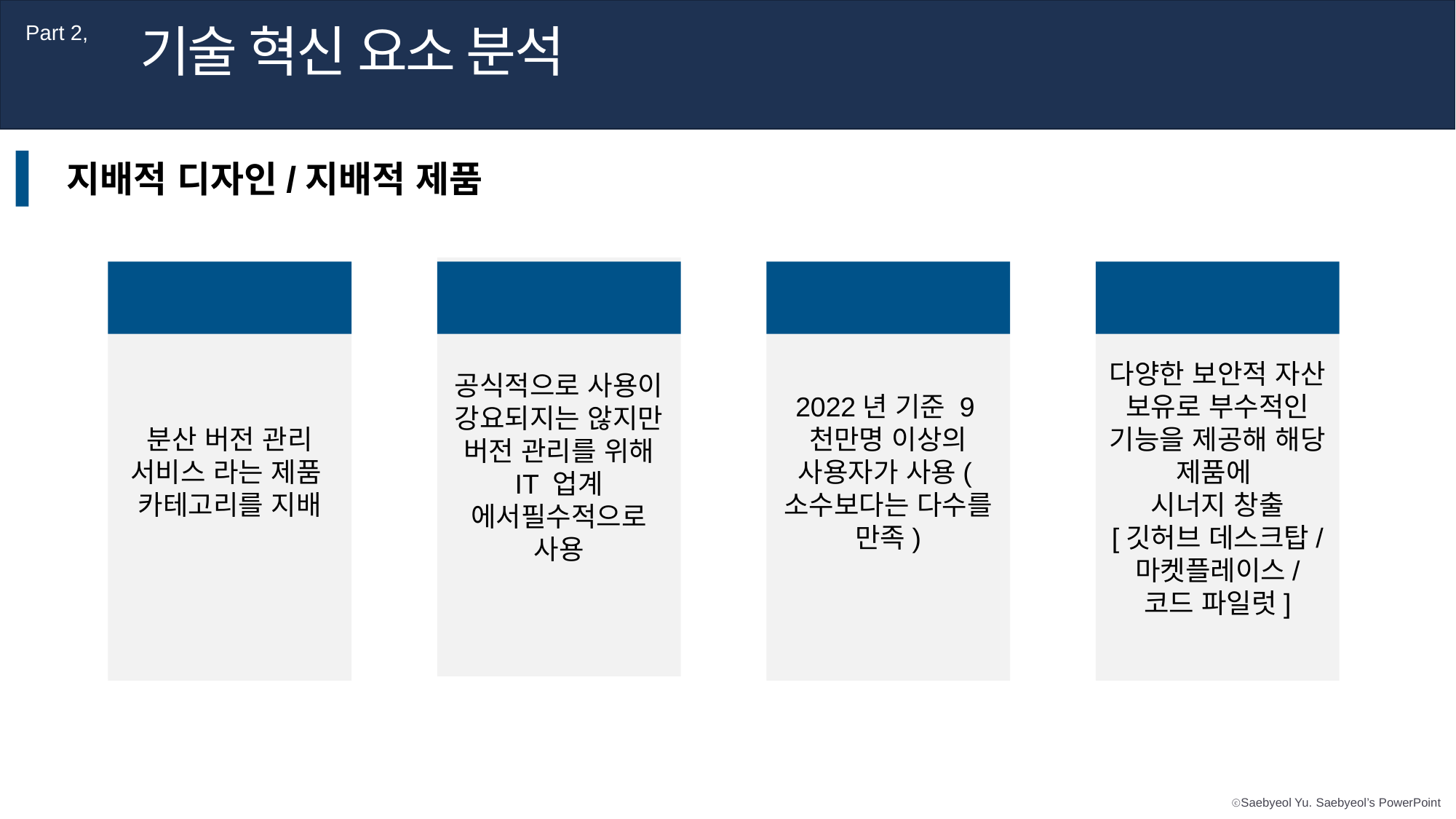

기술 혁신 요소 분석
Part 2,

지배적 디자인/지배적 제품
공식적으로 사용이 강요되지는 않지만 버전 관리를 위해 IT 업계 에서필수적으로 사용

분산 버전 관리
서비스 라는 제품
카테고리를 지배
2022년 기준 9천만명 이상의 사용자가 사용(소수보다는 다수를 만족)

다양한 보안적 자산 보유로 부수적인 기능을 제공해 해당 제품에
시너지 창출
[깃허브 데스크탑/
마켓플레이스/
코드 파일럿]